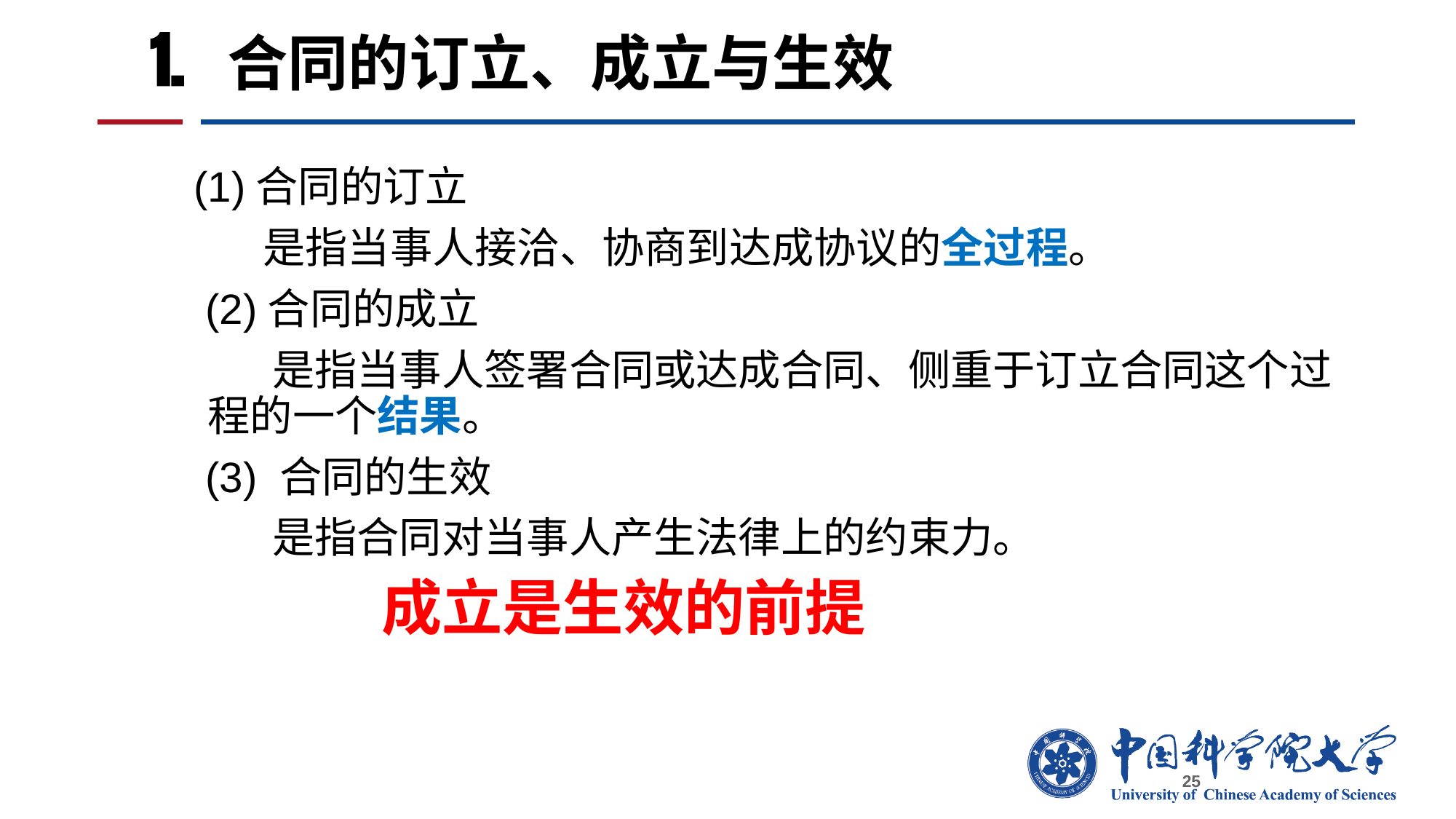

# 1.  合同的订立、成立与生效
       (1)合同的订立
               是指当事人接洽、协商到达成协议的全过程。
        (2)合同的成立
                是指当事人签署合同或达成合同、侧重于订立合同这个过程的一个结果。
        (3) 合同的生效
                是指合同对当事人产生法律上的约束力。
                           成立是生效的前提

25